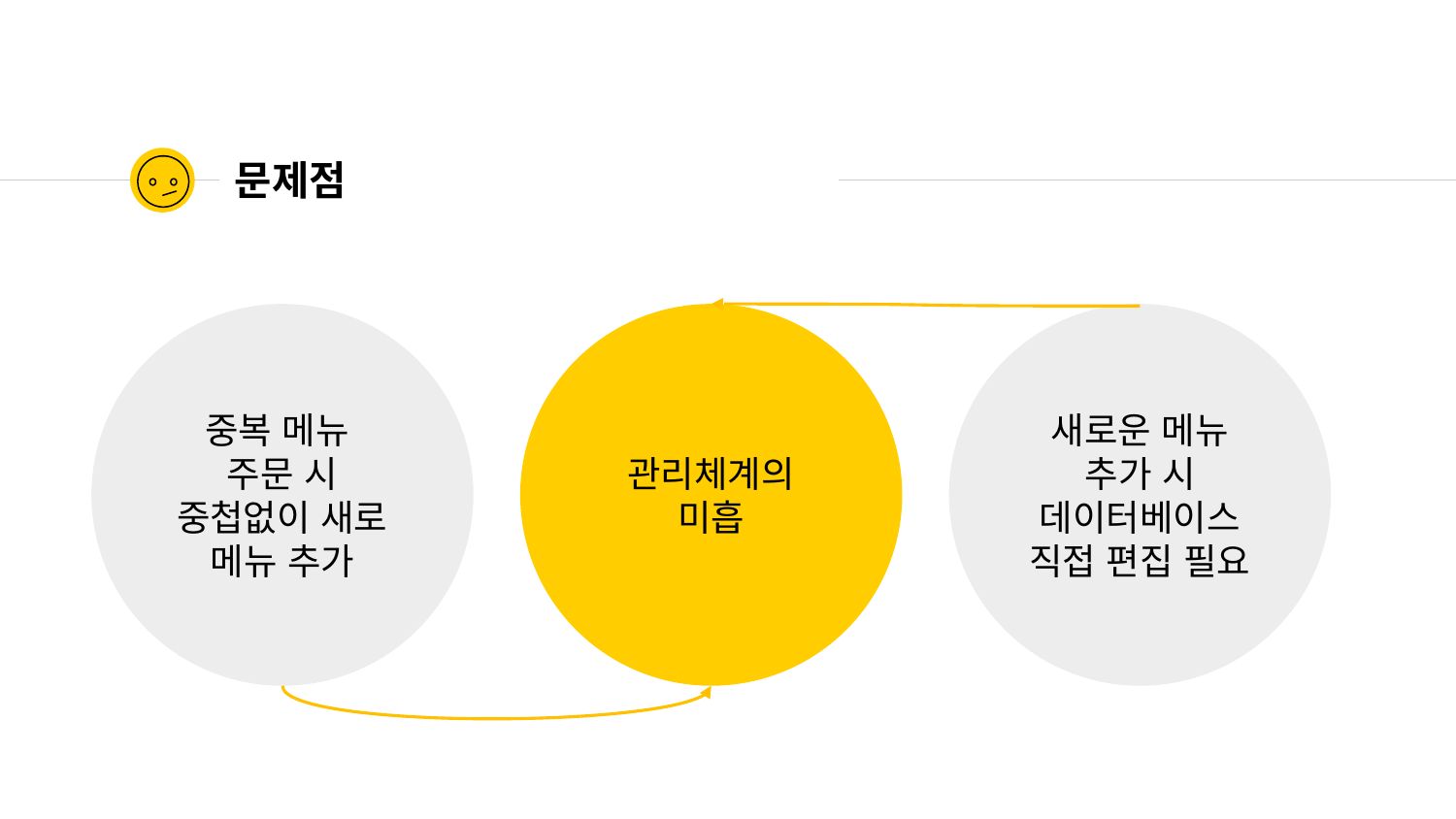

# 문제점

중복 메뉴
주문 시 중첩없이 새로 메뉴 추가
관리체계의 미흡
새로운 메뉴 추가 시 데이터베이스 직접 편집 필요